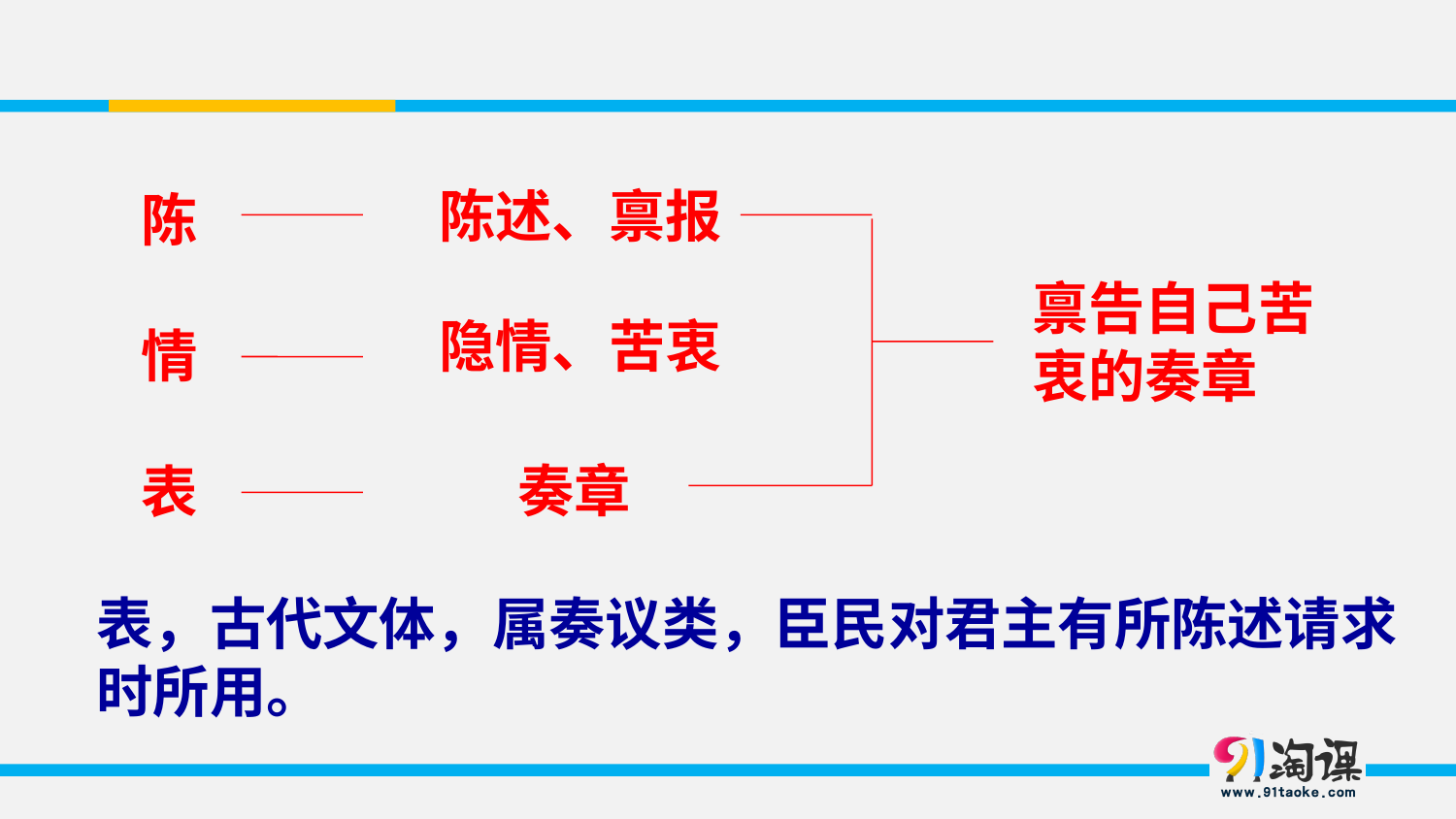

陈述、禀报
陈 情 表

禀告自己苦衷的奏章
隐情、苦衷

奏章

表，古代文体，属奏议类，臣民对君主有所陈述请求时所用。